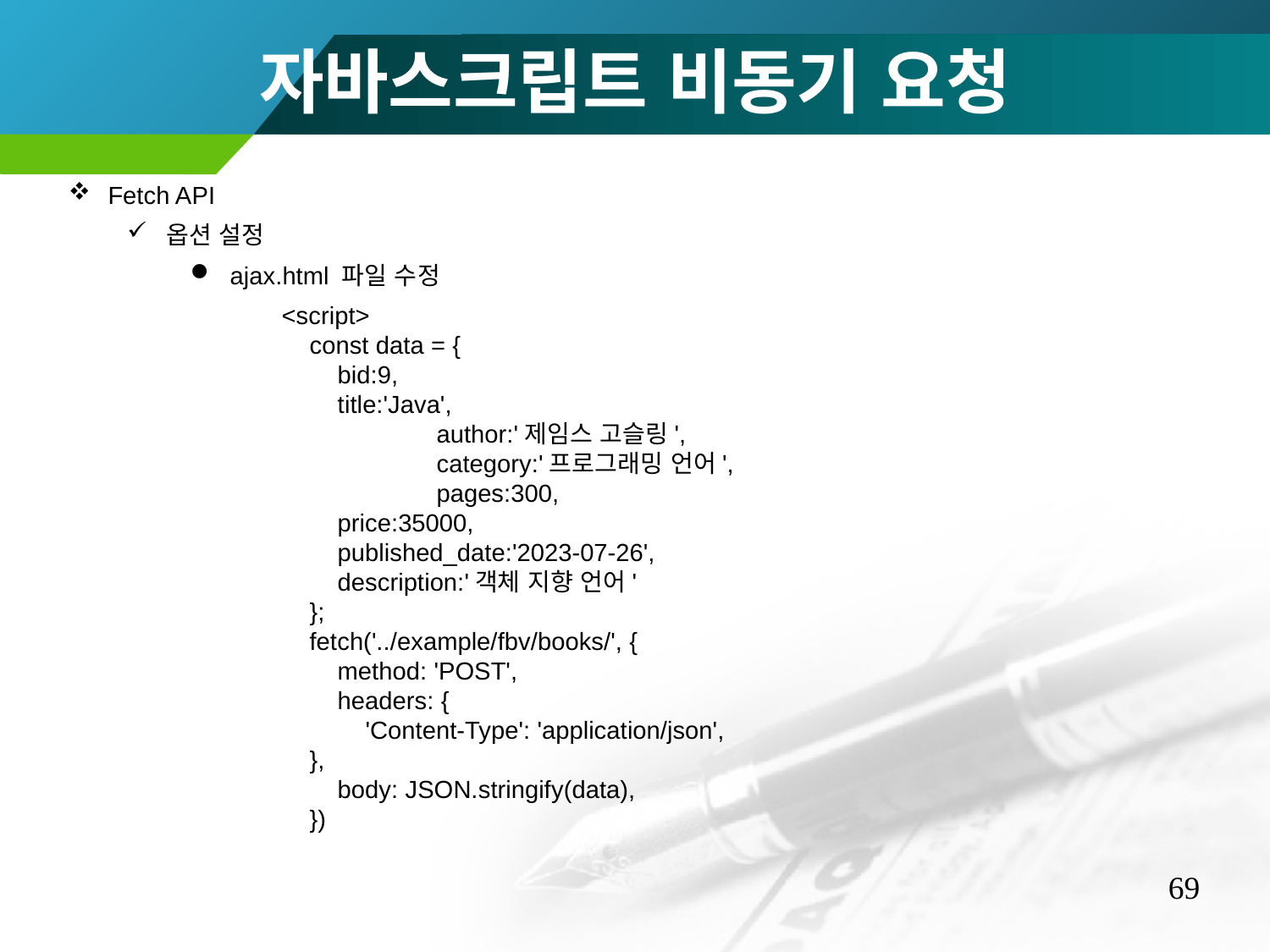

자바스크립트 비동기 요청
Fetch API
옵션 설정
ajax.html 파일 수정
    <script>
        const data = {
            bid:9,
            title:'Java',
	        author:'제임스 고슬링',
	        category:'프로그래밍 언어',
	        pages:300,
            price:35000,
            published_date:'2023-07-26',
            description:'객체 지향 언어'
        };
        fetch('../example/fbv/books/', {
            method: 'POST',
            headers: {
                'Content-Type': 'application/json',
        },
            body: JSON.stringify(data),
        })
69